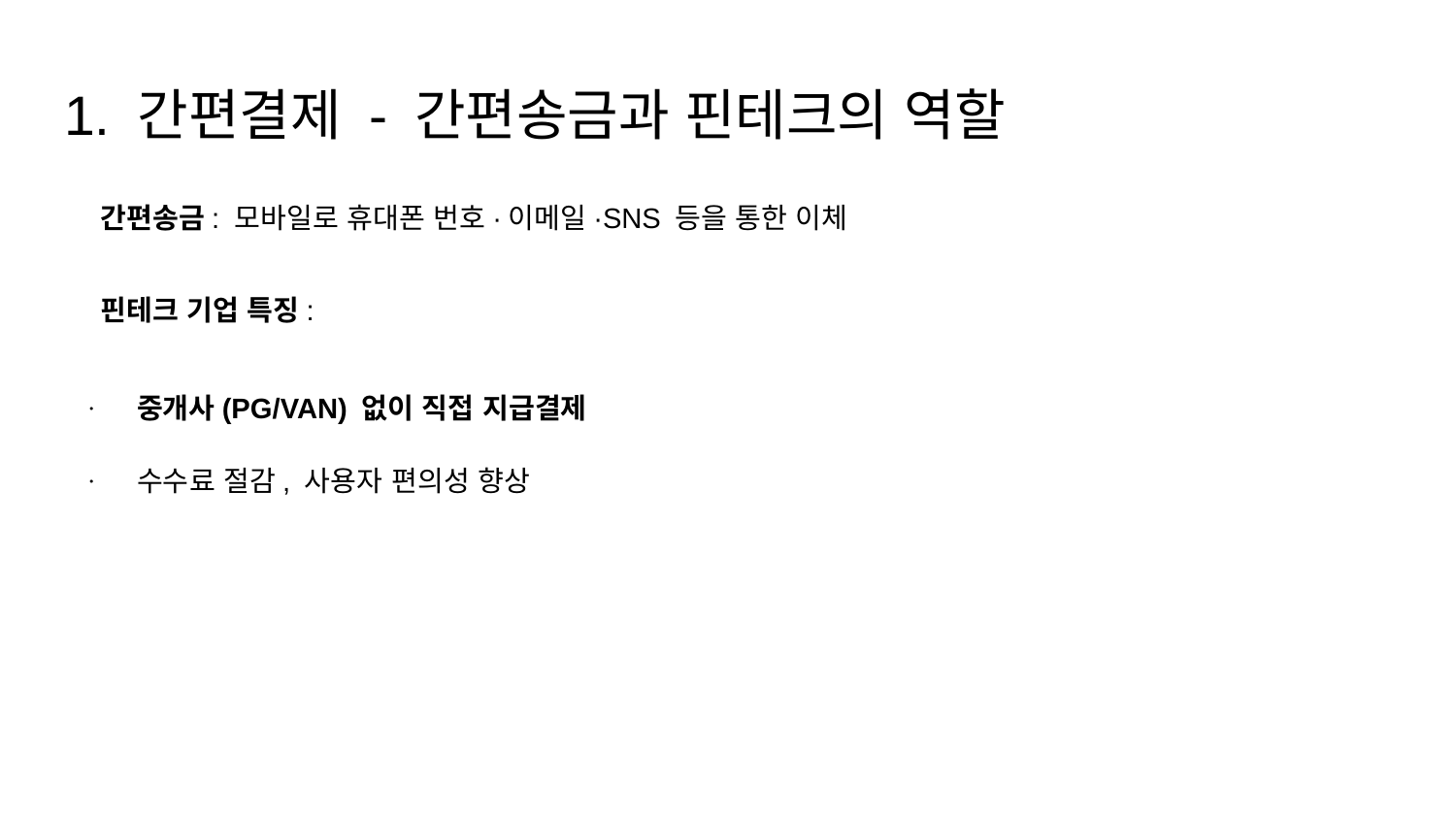

# 1. 간편결제 - 간편송금과 핀테크의 역할
간편송금: 모바일로 휴대폰 번호·이메일·SNS 등을 통한 이체
핀테크 기업 특징:
중개사(PG/VAN) 없이 직접 지급결제
수수료 절감, 사용자 편의성 향상